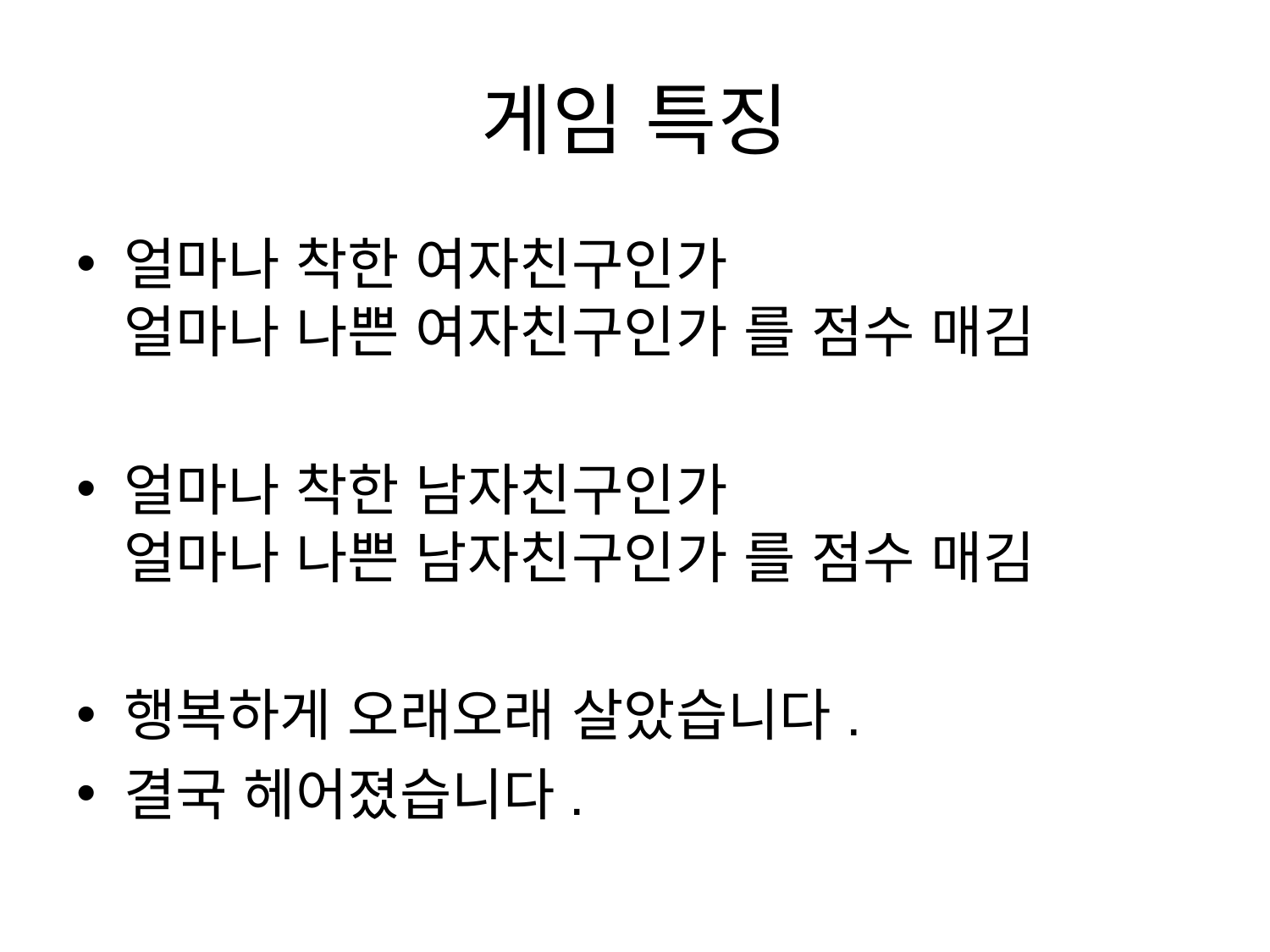

# 게임 특징
얼마나 착한 여자친구인가
얼마나 나쁜 여자친구인가 를 점수 매김

얼마나 착한 남자친구인가
얼마나 나쁜 남자친구인가 를 점수 매김

행복하게 오래오래 살았습니다.
결국 헤어졌습니다.